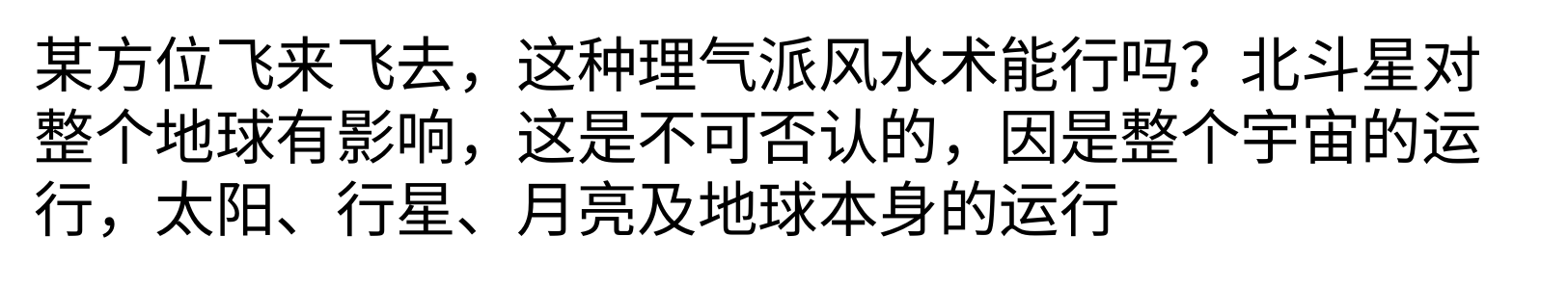

某方位飞来飞去，这种理气派风水术能行吗？北斗星对整个地球有影响，这是不可否认的，因是整个宇宙的运行，太阳、行星、月亮及地球本身的运行